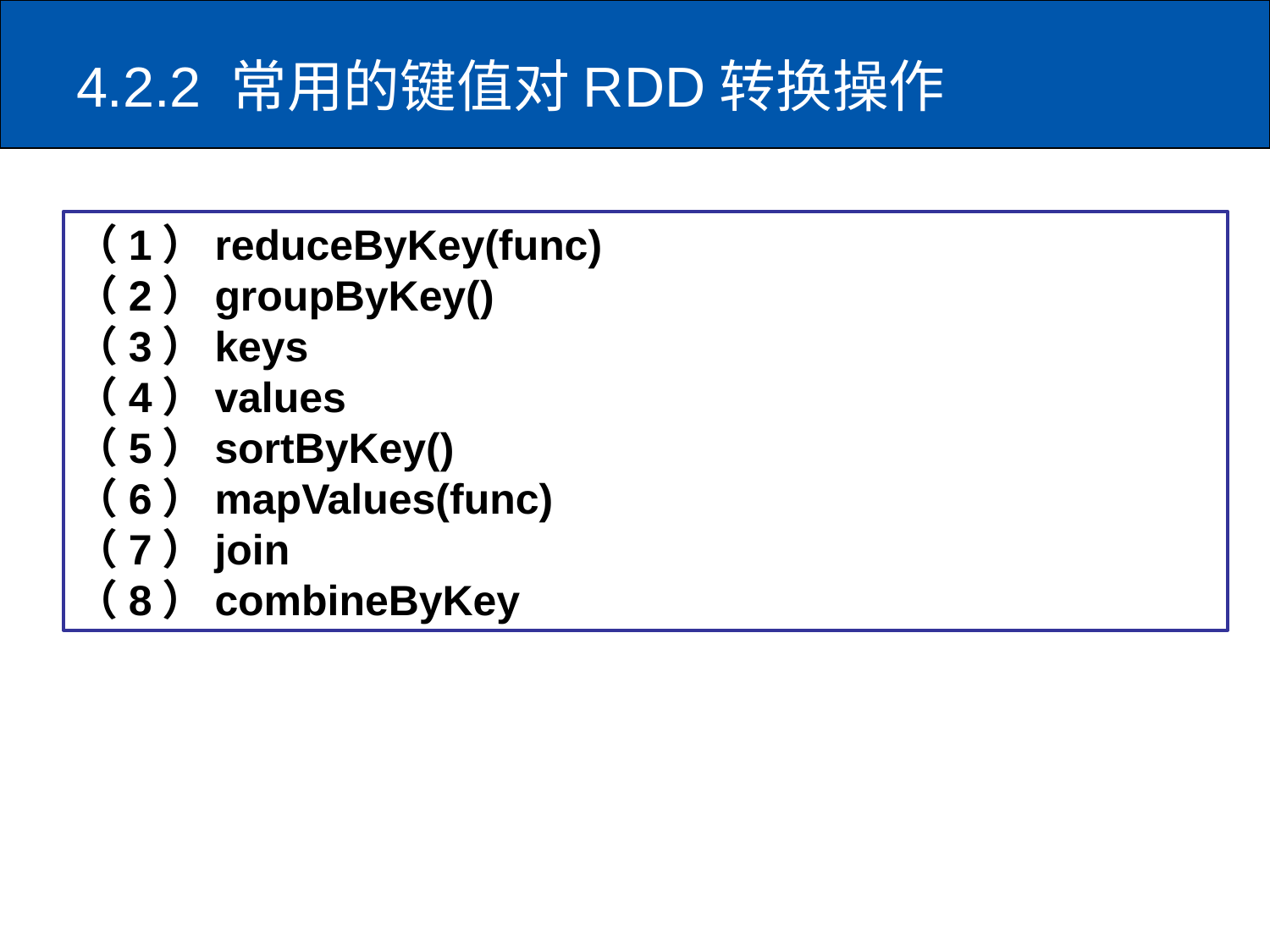

# 4.2.2 常用的键值对RDD转换操作
（1）reduceByKey(func)
（2）groupByKey()
（3）keys
（4）values
（5）sortByKey()
（6）mapValues(func)
（7）join
（8）combineByKey